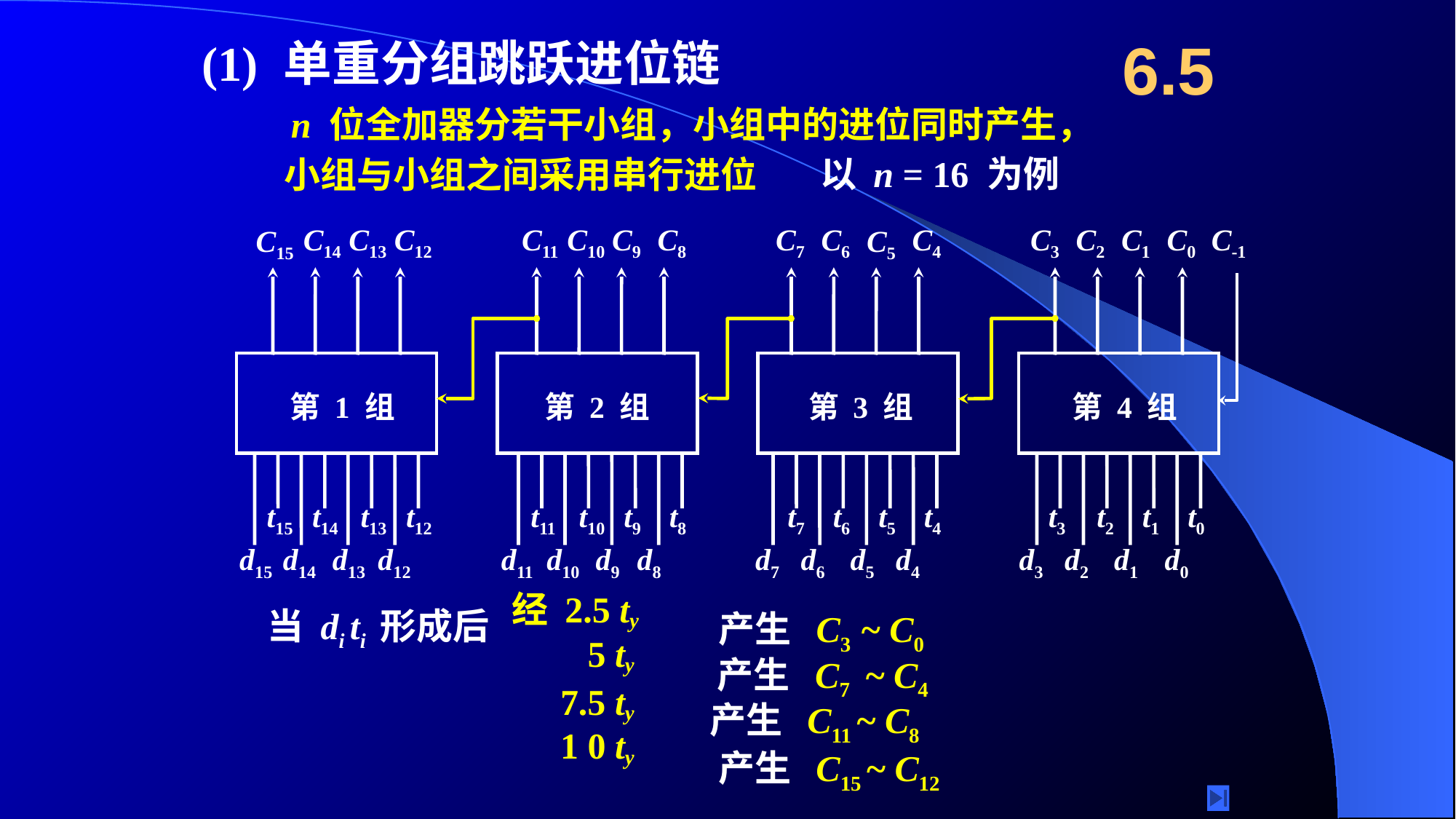

6.5
(1) 单重分组跳跃进位链
        n 位全加器分若干小组，小组中的进位同时产生，
       小组与小组之间采用串行进位
以 n = 16 为例
C11
C10
C9
C8
C3
C2
C1
C0
C-1

C14
C13
C12
C15
C7
C6
C4
C5

     第 1 组

     第 2 组

     第 3 组

     第 4 组

t15
t14
t13
t12
d15
d14
d13
d12

t11
t10
t9
t8
d11
d10
d9
d8

t7
t6
t5
t4
d7
d6
d5
d4

t3
t2
t1
t0
d3
d2
d1
d0
当 di ti 形成后
经 2.5 ty
 产生  C3  ~ C0
 产生  C7   ~ C4
        5 ty
     7.5 ty
产生  C11 ~ C8

     1 0 ty
 产生  C15 ~ C12